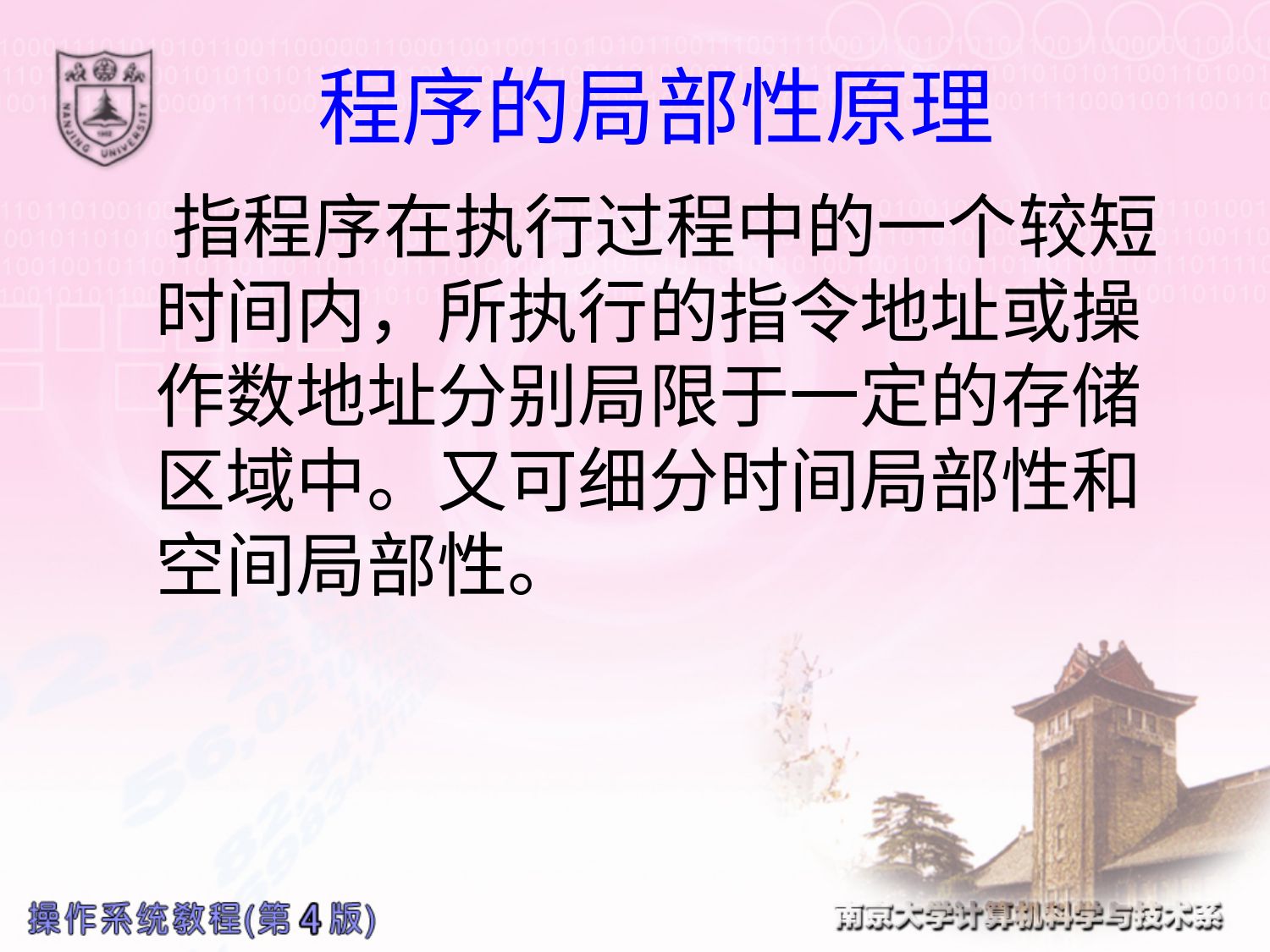

# 程序的局部性原理
   指程序在执行过程中的一个较短时间内，所执行的指令地址或操作数地址分别局限于一定的存储区域中。又可细分时间局部性和空间局部性。